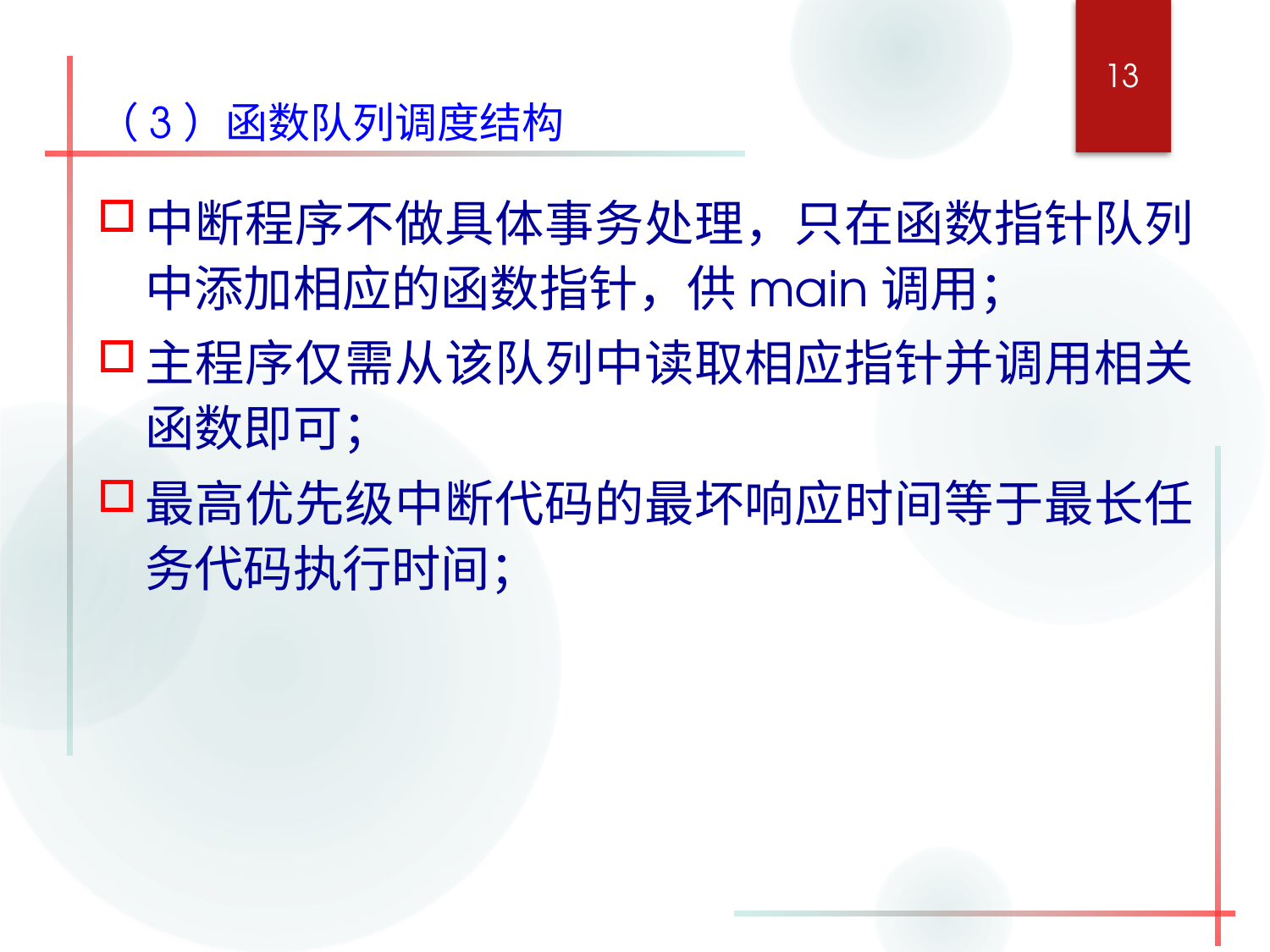

13
（3）函数队列调度结构
中断程序不做具体事务处理，只在函数指针队列中添加相应的函数指针，供main调用；
主程序仅需从该队列中读取相应指针并调用相关函数即可；
最高优先级中断代码的最坏响应时间等于最长任务代码执行时间；